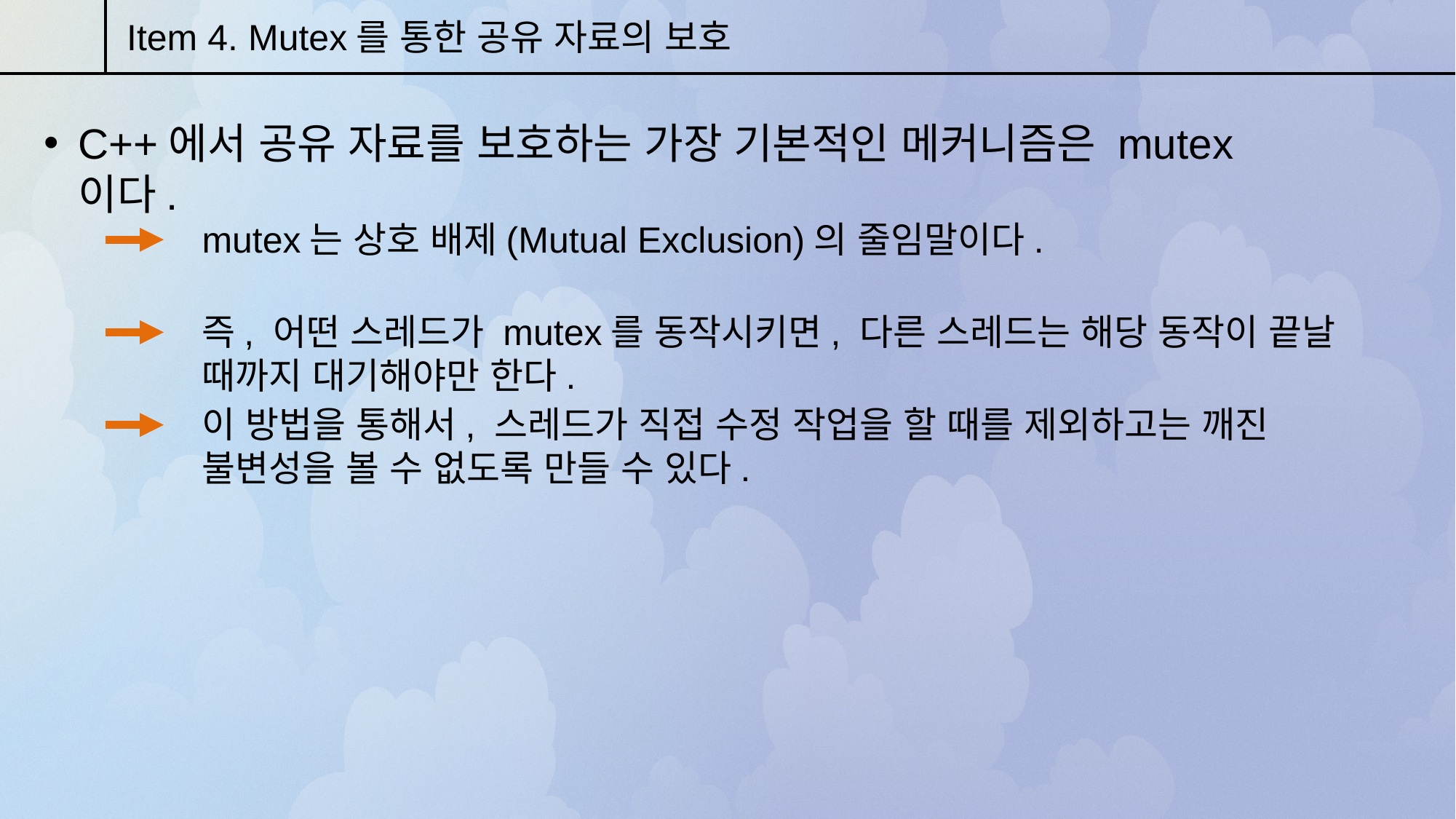

Item 4. Mutex를 통한 공유 자료의 보호
C++에서 공유 자료를 보호하는 가장 기본적인 메커니즘은 mutex이다.
mutex는 상호 배제(Mutual Exclusion)의 줄임말이다.
즉, 어떤 스레드가 mutex를 동작시키면, 다른 스레드는 해당 동작이 끝날 때까지 대기해야만 한다.
이 방법을 통해서, 스레드가 직접 수정 작업을 할 때를 제외하고는 깨진 불변성을 볼 수 없도록 만들 수 있다.